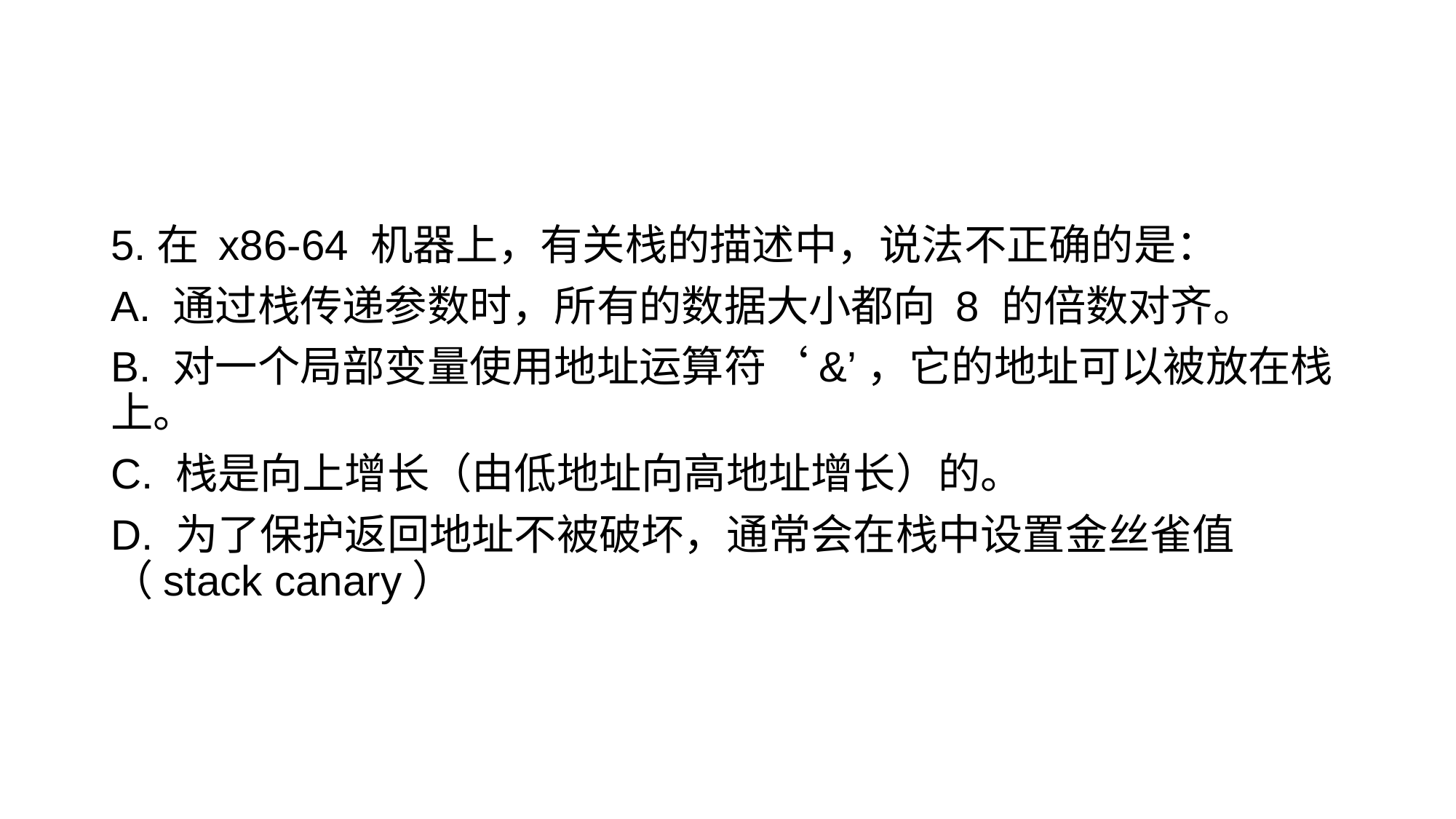

#
5.在 x86-64 机器上，有关栈的描述中，说法不正确的是：
A. 通过栈传递参数时，所有的数据大小都向 8 的倍数对齐。
B. 对一个局部变量使用地址运算符‘&’，它的地址可以被放在栈上。
C. 栈是向上增长（由低地址向高地址增长）的。
D. 为了保护返回地址不被破坏，通常会在栈中设置金丝雀值（stack canary）